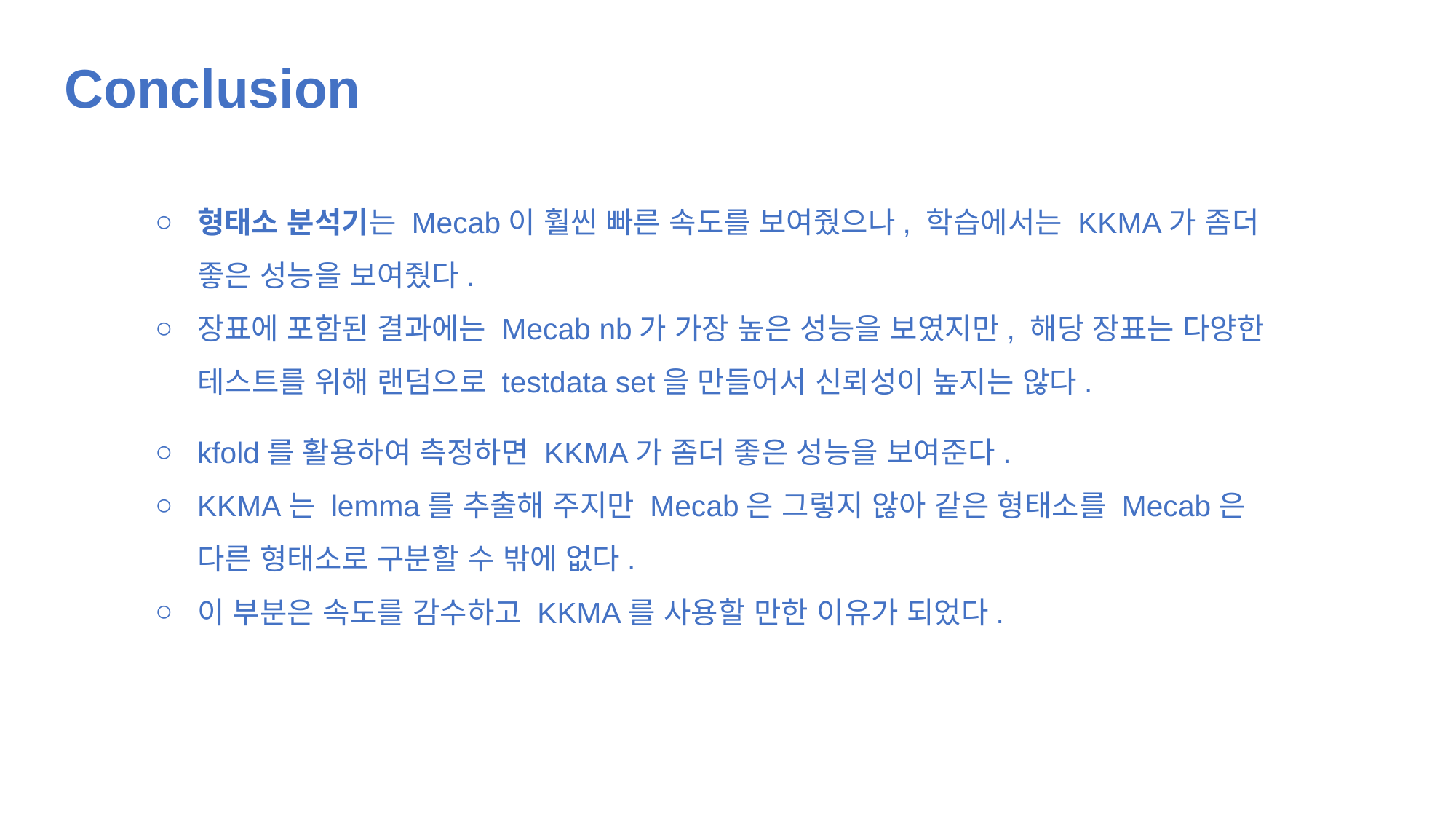

Conclusion
형태소 분석기는 Mecab이 훨씬 빠른 속도를 보여줬으나, 학습에서는 KKMA가 좀더 좋은 성능을 보여줬다.
장표에 포함된 결과에는 Mecab nb가 가장 높은 성능을 보였지만, 해당 장표는 다양한 테스트를 위해 랜덤으로 testdata set을 만들어서 신뢰성이 높지는 않다.
kfold를 활용하여 측정하면 KKMA가 좀더 좋은 성능을 보여준다.
KKMA는 lemma를 추출해 주지만 Mecab은 그렇지 않아 같은 형태소를 Mecab은 다른 형태소로 구분할 수 밖에 없다.
이 부분은 속도를 감수하고 KKMA를 사용할 만한 이유가 되었다.